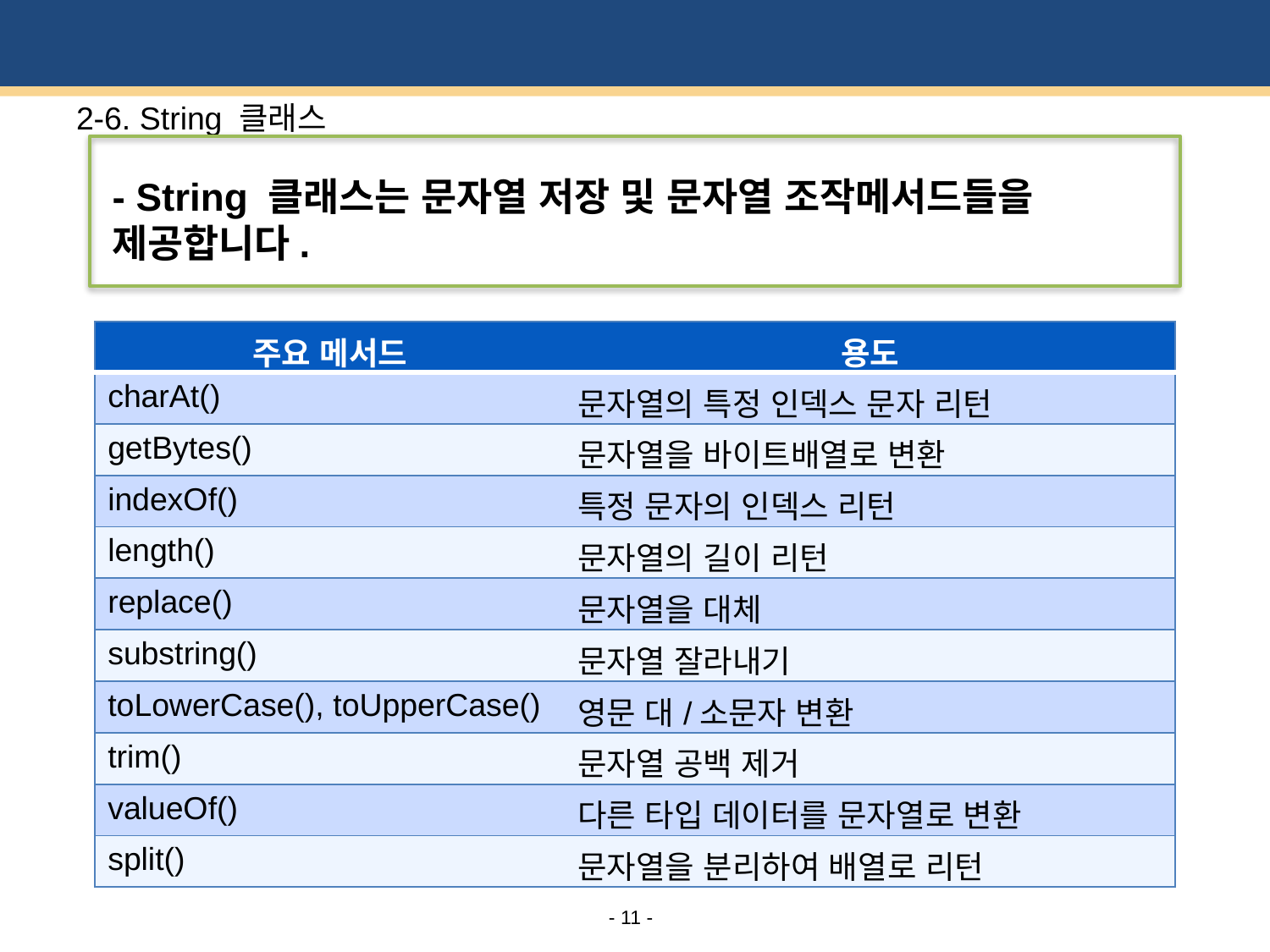

# 2-6. String 클래스

- String 클래스는 문자열 저장 및 문자열 조작메서드들을 제공합니다.
| 주요 메서드 | 용도 |
| --- | --- |
| charAt() | 문자열의 특정 인덱스 문자 리턴 |
| getBytes() | 문자열을 바이트배열로 변환 |
| indexOf() | 특정 문자의 인덱스 리턴 |
| length() | 문자열의 길이 리턴 |
| replace() | 문자열을 대체 |
| substring() | 문자열 잘라내기 |
| toLowerCase(), toUpperCase() | 영문 대/소문자 변환 |
| trim() | 문자열 공백 제거 |
| valueOf() | 다른 타입 데이터를 문자열로 변환 |
| split() | 문자열을 분리하여 배열로 리턴 |